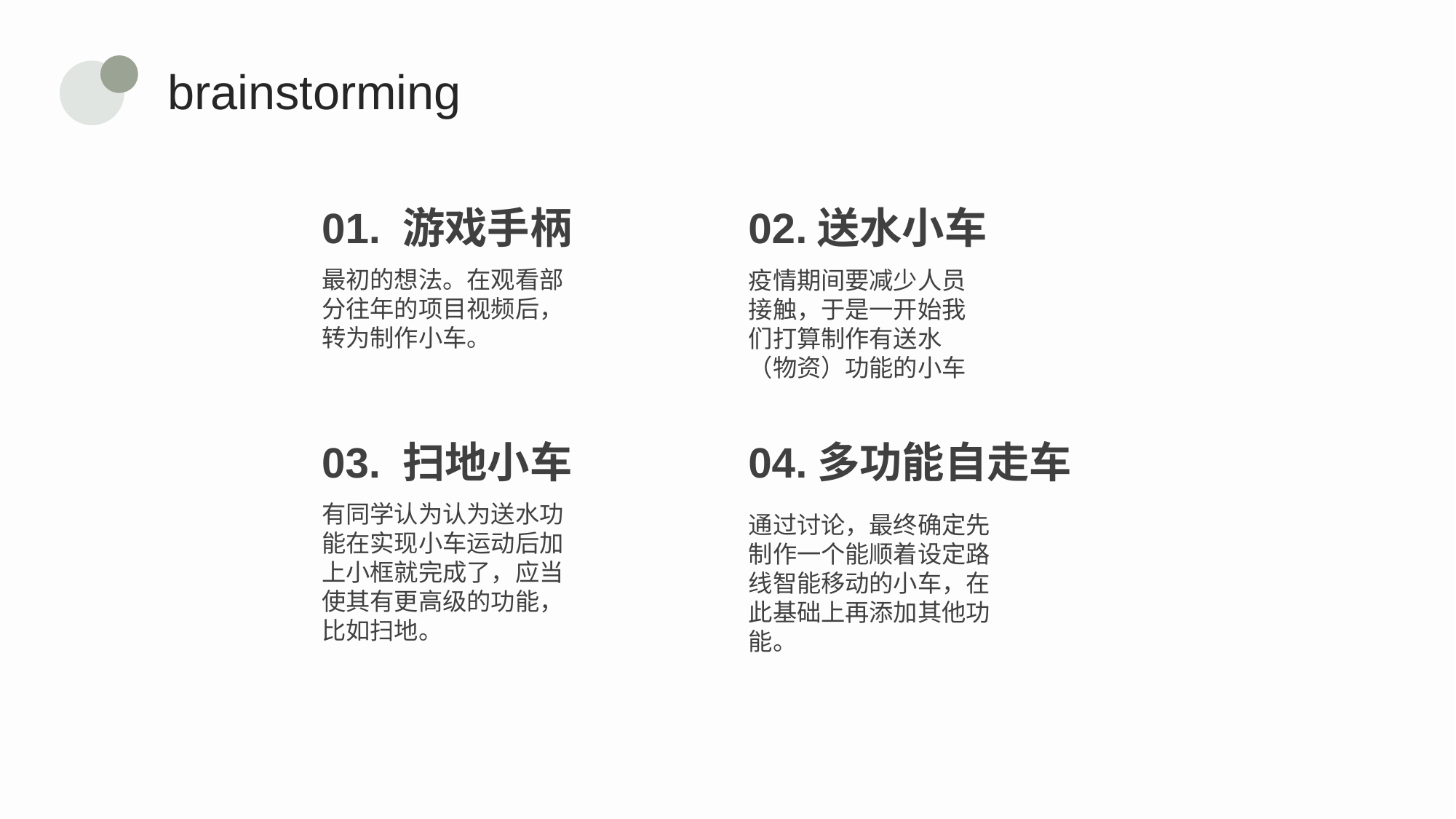

brainstorming
02.送水小车
01. 游戏手柄
最初的想法。在观看部分往年的项目视频后，转为制作小车。
疫情期间要减少人员接触，于是一开始我们打算制作有送水（物资）功能的小车

03. 扫地小车
04.多功能自走车
有同学认为认为送水功能在实现小车运动后加上小框就完成了，应当使其有更高级的功能，比如扫地。
通过讨论，最终确定先制作一个能顺着设定路线智能移动的小车，在此基础上再添加其他功能。